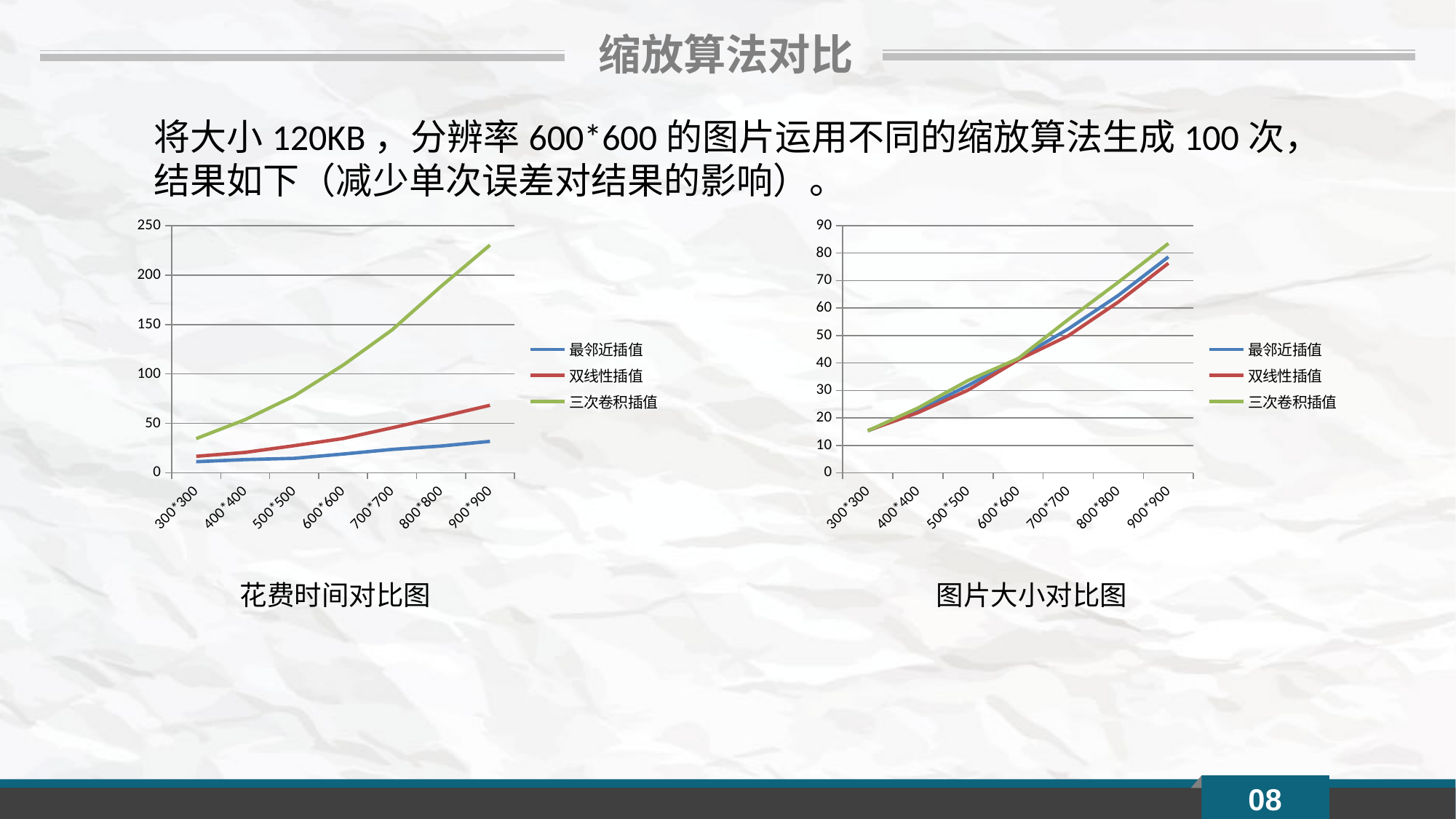

缩放算法对比
将大小120KB，分辨率600*600的图片运用不同的缩放算法生成100次，结果如下（减少单次误差对结果的影响）。

### Chart

| Category | 最邻近插值 | 双线性插值 | 三次卷积插值 |
|---|---|---|---|
| 300*300 | 11.228 | 16.673 | 34.595 |
| 400*400 | 13.38 | 20.636 | 53.735 |
| 500*500 | 14.612 | 27.409 | 77.677 |
| 600*600 | 18.97 | 34.679 | 108.923 |
| 700*700 | 23.685 | 45.499 | 144.561 |
| 800*800 | 27.065 | 56.617 | 188.525 |
| 900*900 | 31.79 | 68.277 | 230.281 |

### Chart

| Category | 最邻近插值 | 双线性插值 | 三次卷积插值 |
|---|---|---|---|
| 300*300 | 15.3 | 15.4 | 15.3 |
| 400*400 | 22.6 | 21.9 | 23.6 |
| 500*500 | 31.8 | 30.1 | 33.6 |
| 600*600 | 41.6 | 41.1 | 41.6 |
| 700*700 | 52.4 | 49.9 | 55.8 |
| 800*800 | 64.6 | 62.2 | 69.4 |
| 900*900 | 78.6 | 76.3 | 83.5 |
花费时间对比图
图片大小对比图

08